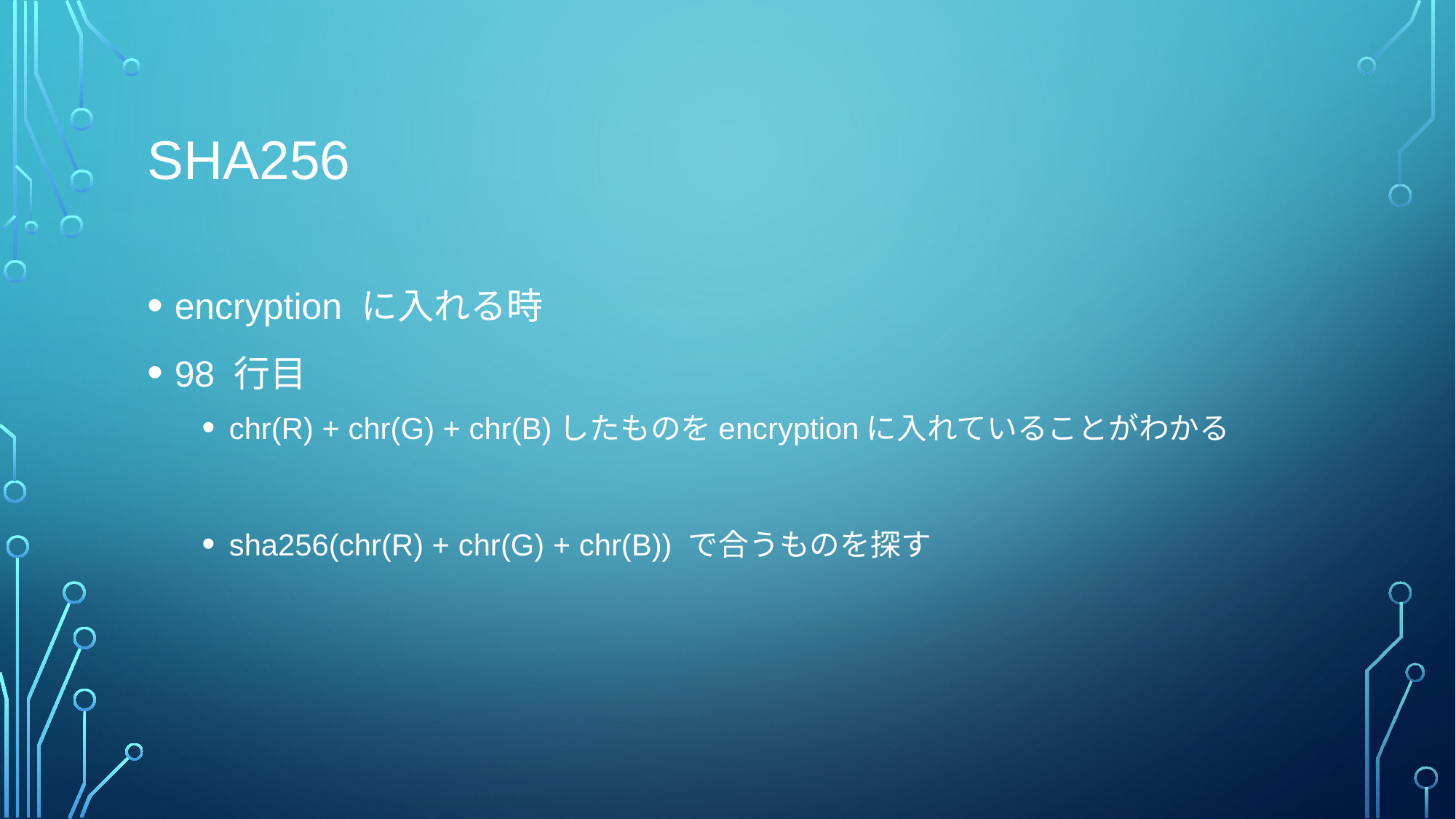

# SHA256
encryption に入れる時
98 行目
chr(R) + chr(G) + chr(B)したものをencryptionに入れていることがわかる

sha256(chr(R) + chr(G) + chr(B)) で合うものを探す